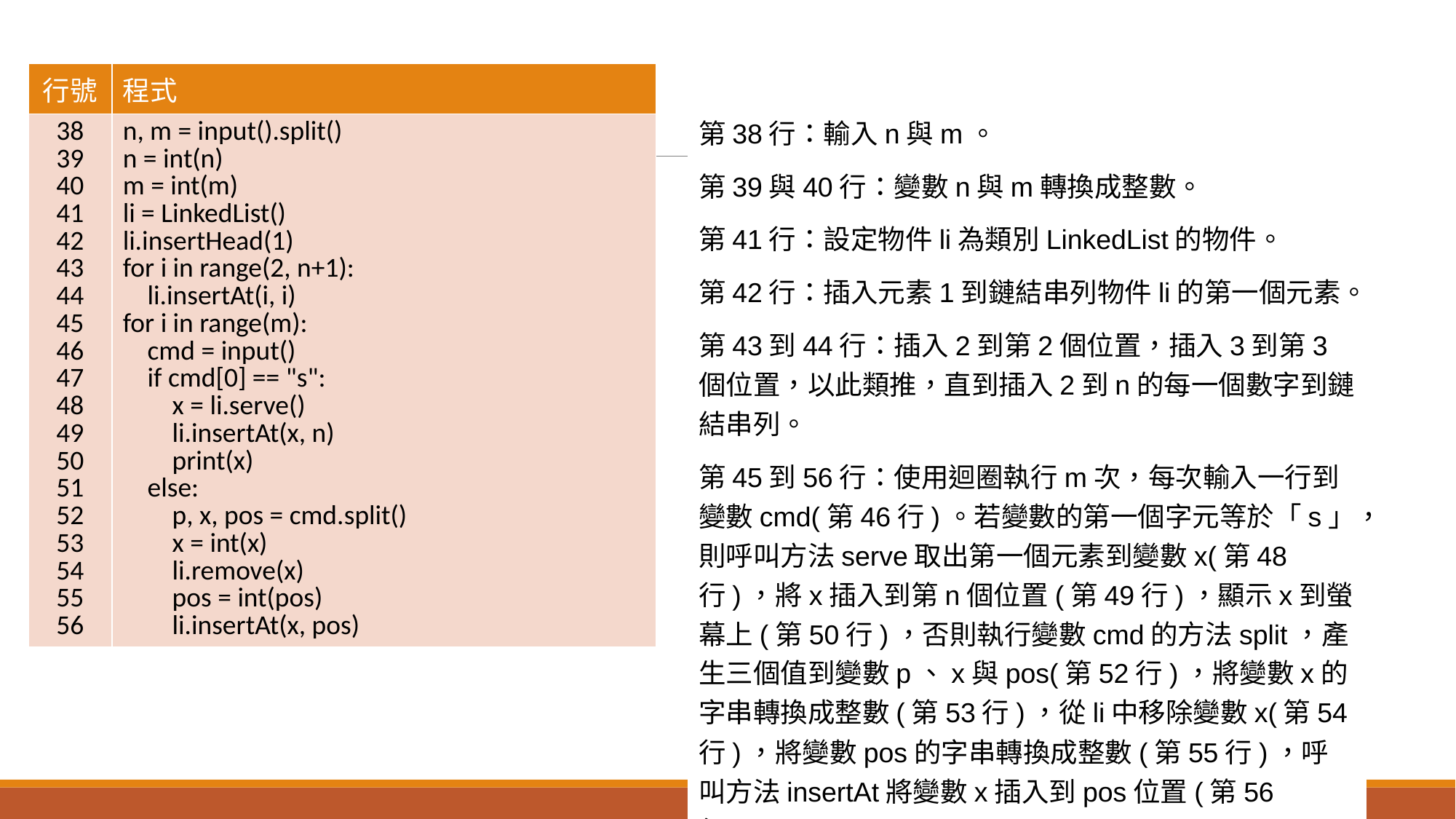

| 行號 | 程式 |
| --- | --- |
| 38 39 40 41 42 43 44 45 46 47 48 49 50 51 52 53 54 55 56 | n, m = input().split() n = int(n) m = int(m) li = LinkedList() li.insertHead(1) for i in range(2, n+1): li.insertAt(i, i) for i in range(m): cmd = input() if cmd[0] == "s": x = li.serve() li.insertAt(x, n) print(x) else: p, x, pos = cmd.split() x = int(x) li.remove(x) pos = int(pos) li.insertAt(x, pos) |
第38行：輸入n與m。
第39與40行：變數n與m轉換成整數。
第41行：設定物件li為類別LinkedList的物件。
第42行：插入元素1到鏈結串列物件li的第一個元素。
第43到44行：插入2到第2個位置，插入3到第3個位置，以此類推，直到插入2到n的每一個數字到鏈結串列。
第45到56行：使用迴圈執行m次，每次輸入一行到變數cmd(第46行)。若變數的第一個字元等於「s」，則呼叫方法serve取出第一個元素到變數x(第48行)，將x插入到第n個位置(第49行)，顯示x到螢幕上(第50行)，否則執行變數cmd的方法split，產生三個值到變數p、x與pos(第52行)，將變數x的字串轉換成整數(第53行)，從li中移除變數x(第54行)，將變數pos的字串轉換成整數(第55行)，呼叫方法insertAt將變數x插入到pos位置(第56行)。